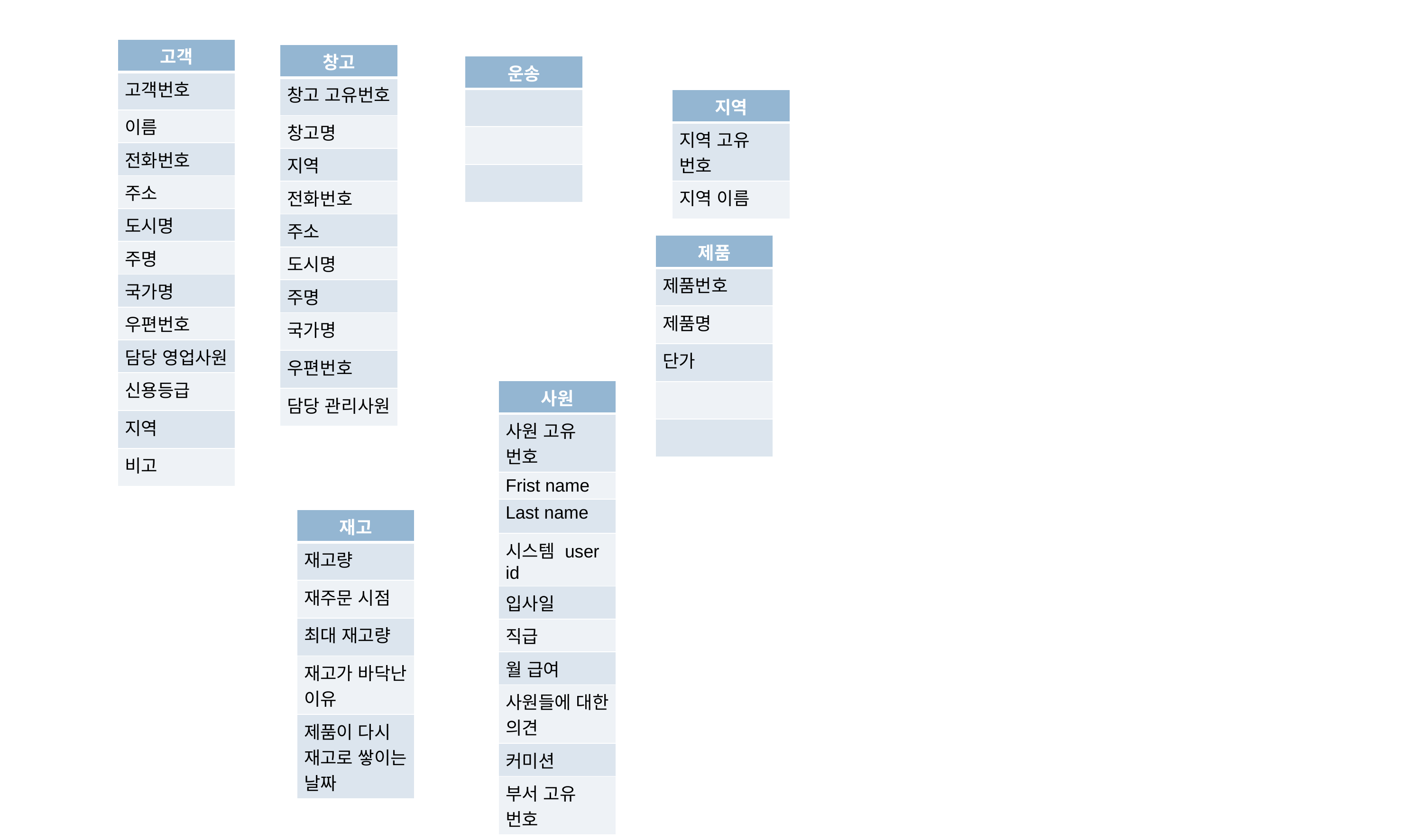

| 고객 |
| --- |
| 고객번호 |
| 이름 |
| 전화번호 |
| 주소 |
| 도시명 |
| 주명 |
| 국가명 |
| 우편번호 |
| 담당 영업사원 |
| 신용등급 |
| 지역 |
| 비고 |
| 창고 |
| --- |
| 창고 고유번호 |
| 창고명 |
| 지역 |
| 전화번호 |
| 주소 |
| 도시명 |
| 주명 |
| 국가명 |
| 우편번호 |
| 담당 관리사원 |
| 운송 |
| --- |
|  |
|  |
|  |
| 지역 |
| --- |
| 지역 고유 번호 |
| 지역 이름 |
| 제품 |
| --- |
| 제품번호 |
| 제품명 |
| 단가 |
|  |
|  |
| 사원 |
| --- |
| 사원 고유 번호 |
| Frist name |
| Last name |
| 시스템 user id |
| 입사일 |
| 직급 |
| 월 급여 |
| 사원들에 대한 의견 |
| 커미션 |
| 부서 고유 번호 |
| 재고 |
| --- |
| 재고량 |
| 재주문 시점 |
| 최대 재고량 |
| 재고가 바닥난 이유 |
| 제품이 다시 재고로 쌓이는 날짜 |